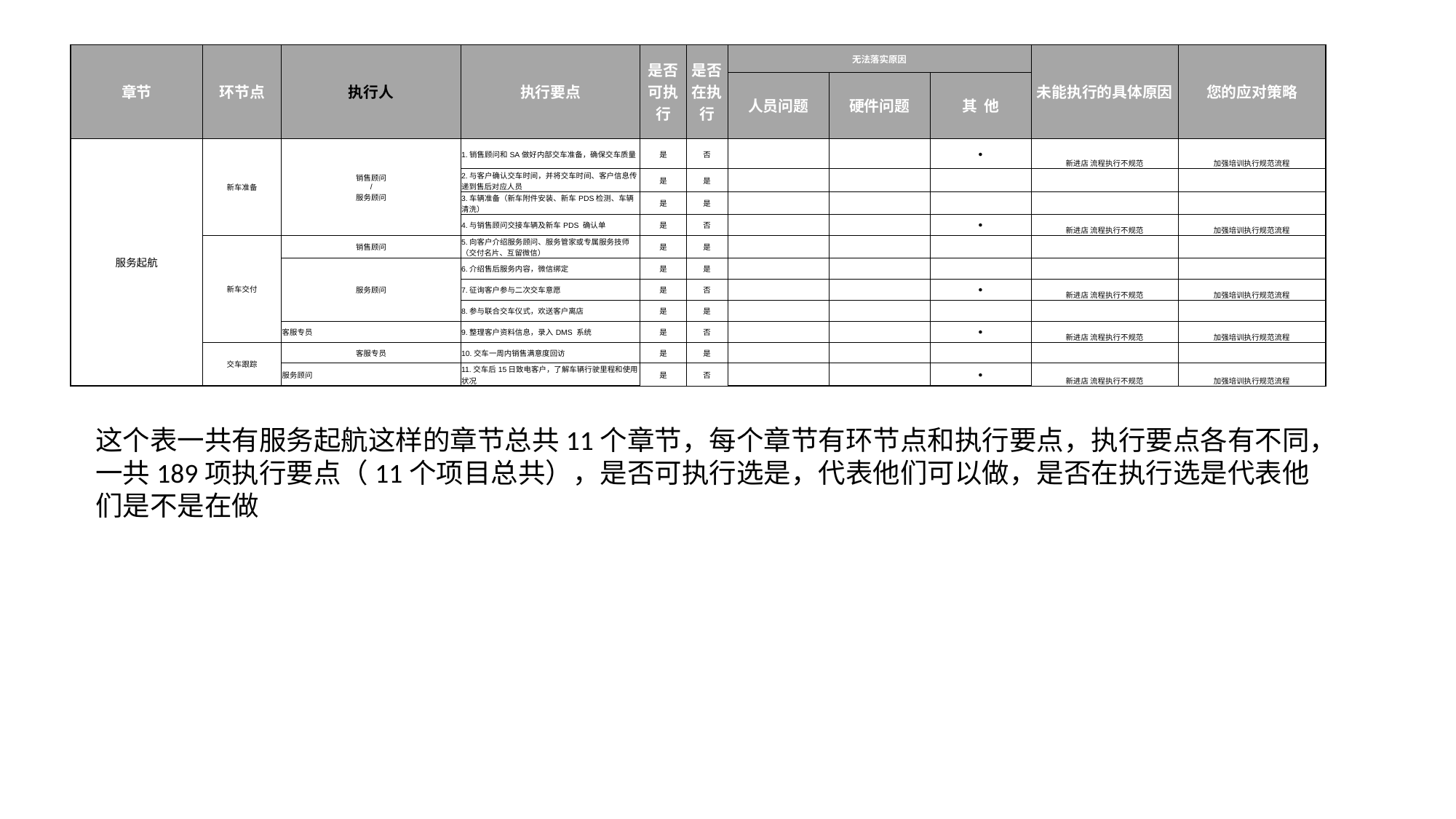

| 章节 | 环节点 | 执行人 | 执行要点 | 是否可执行 | 是否在执行 | 无法落实原因 |  |  | 未能执行的具体原因 | 您的应对策略 |
| --- | --- | --- | --- | --- | --- | --- | --- | --- | --- | --- |
|  |  |  |  |  |  | 人员问题 | 硬件问题 | 其 他 |  |  |
| 服务起航 | 新车准备 | 销售顾问 / 服务顾问 | 1.销售顾问和SA做好内部交车准备，确保交车质量 | 是 | 否 |  |  | ● | 新进店 流程执行不规范 | 加强培训执行规范流程 |
|  |  |  | 2.与客户确认交车时间，并将交车时间、客户信息传递到售后对应人员 | 是 | 是 |  |  |  |  |  |
|  |  |  | 3.车辆准备（新车附件安装、新车PDS检测、车辆清洗） | 是 | 是 |  |  |  |  |  |
|  |  |  | 4.与销售顾问交接车辆及新车PDS 确认单 | 是 | 否 |  |  | ● | 新进店 流程执行不规范 | 加强培训执行规范流程 |
|  | 新车交付 | 销售顾问 | 5.向客户介绍服务顾问、服务管家或专属服务技师（交付名片、互留微信） | 是 | 是 |  |  |  |  |  |
|  |  | 服务顾问 | 6.介绍售后服务内容，微信绑定 | 是 | 是 |  |  |  |  |  |
|  |  |  | 7.征询客户参与二次交车意愿 | 是 | 否 |  |  | ● | 新进店 流程执行不规范 | 加强培训执行规范流程 |
|  |  |  | 8.参与联合交车仪式，欢送客户离店 | 是 | 是 |  |  |  |  |  |
|  |  | 客服专员 | 9.整理客户资料信息，录入DMS 系统 | 是 | 否 |  |  | ● | 新进店 流程执行不规范 | 加强培训执行规范流程 |
|  | 交车跟踪 | 客服专员 | 10.交车一周内销售满意度回访 | 是 | 是 |  |  |  |  |  |
|  |  | 服务顾问 | 11.交车后15日致电客户，了解车辆行驶里程和使用状况 | 是 | 否 |  |  | ● | 新进店 流程执行不规范 | 加强培训执行规范流程 |
这个表一共有服务起航这样的章节总共11个章节，每个章节有环节点和执行要点，执行要点各有不同，一共189项执行要点（11个项目总共），是否可执行选是，代表他们可以做，是否在执行选是代表他们是不是在做